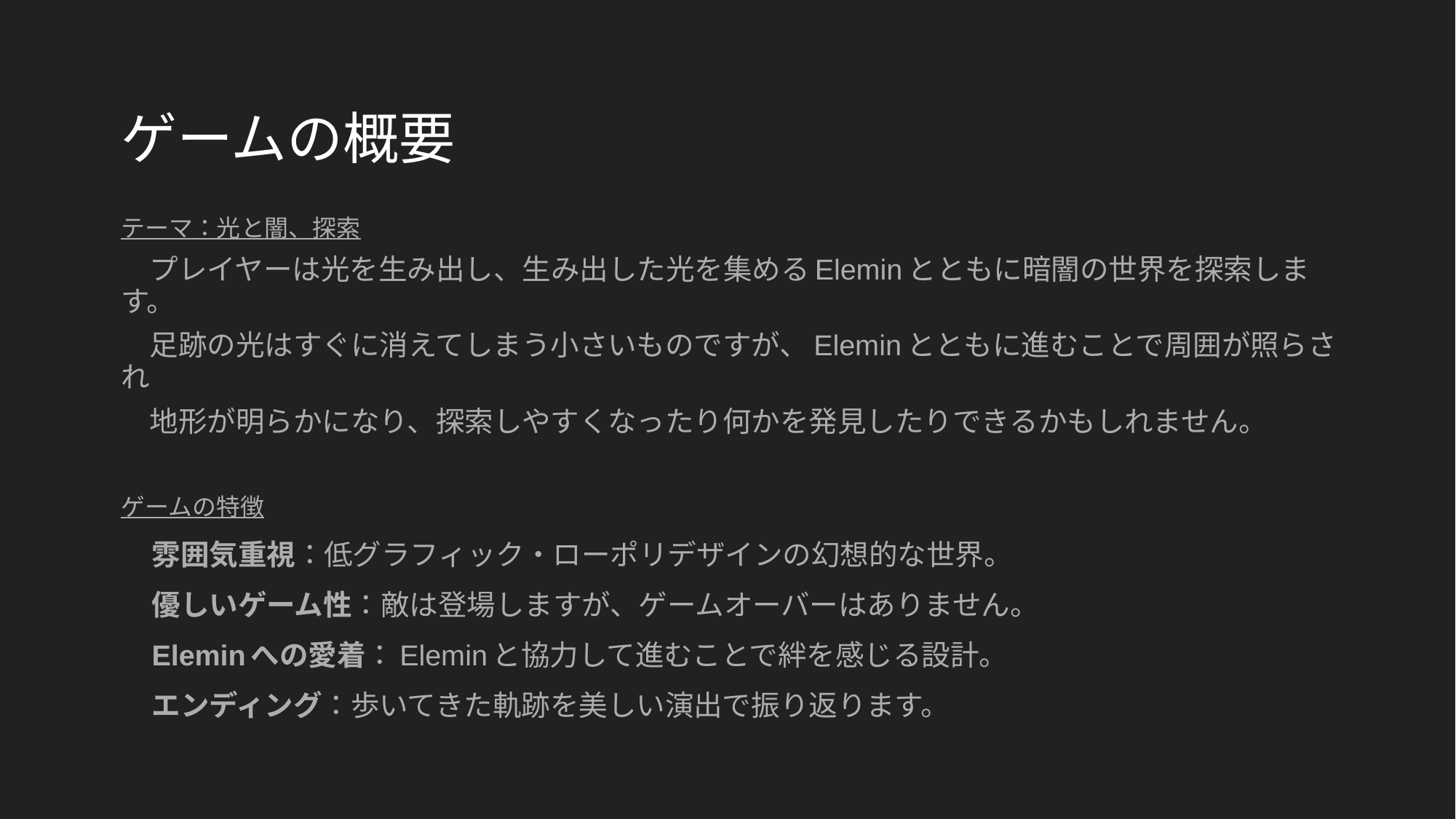

# ゲームの概要
テーマ：光と闇、探索
　プレイヤーは光を生み出し、生み出した光を集めるEleminとともに暗闇の世界を探索します。
　足跡の光はすぐに消えてしまう小さいものですが、Eleminとともに進むことで周囲が照らされ
　地形が明らかになり、探索しやすくなったり何かを発見したりできるかもしれません。

ゲームの特徴
雰囲気重視：低グラフィック・ローポリデザインの幻想的な世界。
優しいゲーム性：敵は登場しますが、ゲームオーバーはありません。
Eleminへの愛着：Eleminと協力して進むことで絆を感じる設計。
エンディング：歩いてきた軌跡を美しい演出で振り返ります。